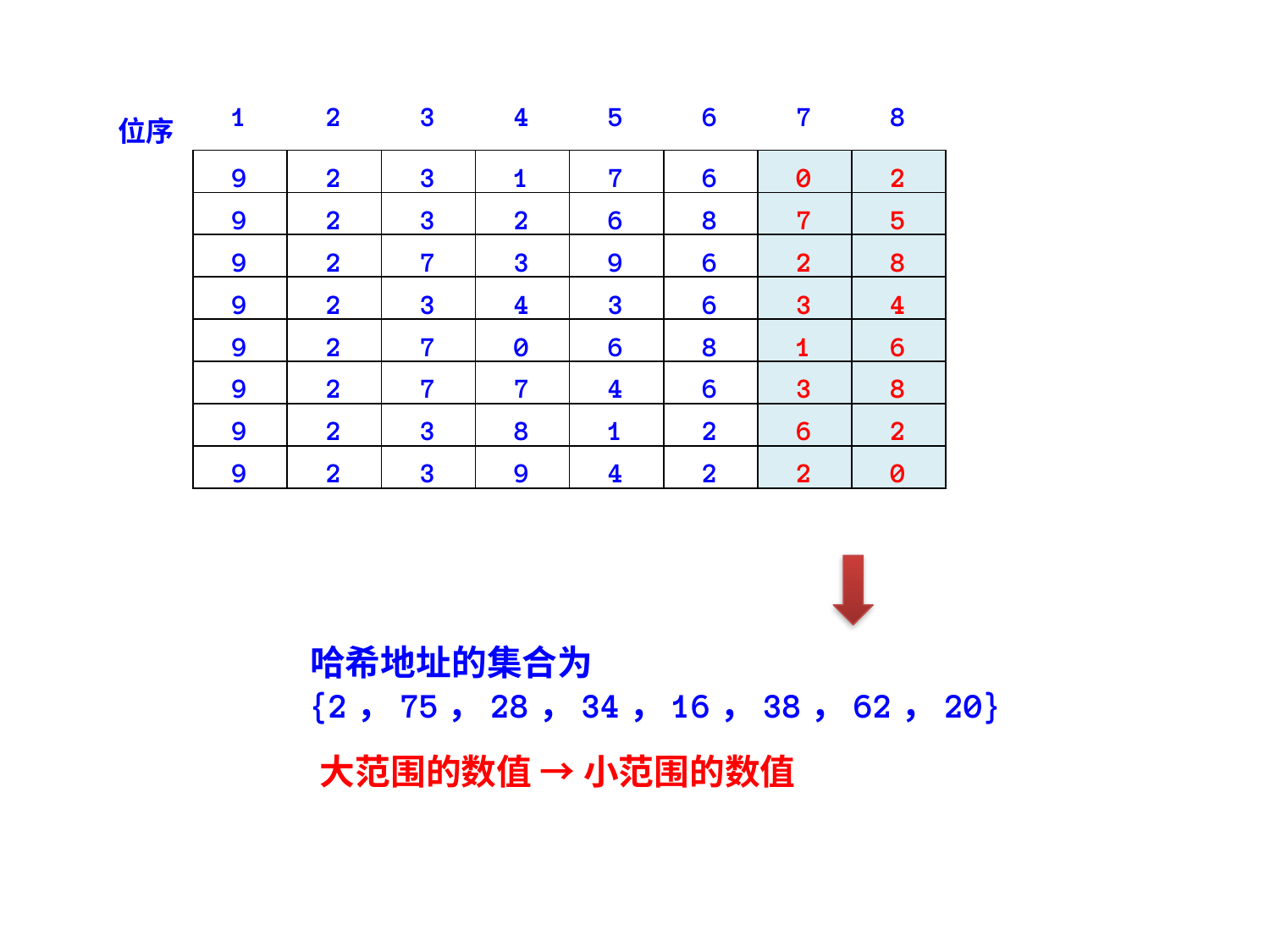

| 位序 | 1 | 2 | 3 | 4 | 5 | 6 | 7 | 8 |
| --- | --- | --- | --- | --- | --- | --- | --- | --- |
|  | 9 | 2 | 3 | 1 | 7 | 6 | 0 | 2 |
|  | 9 | 2 | 3 | 2 | 6 | 8 | 7 | 5 |
|  | 9 | 2 | 7 | 3 | 9 | 6 | 2 | 8 |
|  | 9 | 2 | 3 | 4 | 3 | 6 | 3 | 4 |
|  | 9 | 2 | 7 | 0 | 6 | 8 | 1 | 6 |
|  | 9 | 2 | 7 | 7 | 4 | 6 | 3 | 8 |
|  | 9 | 2 | 3 | 8 | 1 | 2 | 6 | 2 |
|  | 9 | 2 | 3 | 9 | 4 | 2 | 2 | 0 |

哈希地址的集合为{2，75，28，34，16，38，62，20}
大范围的数值 → 小范围的数值